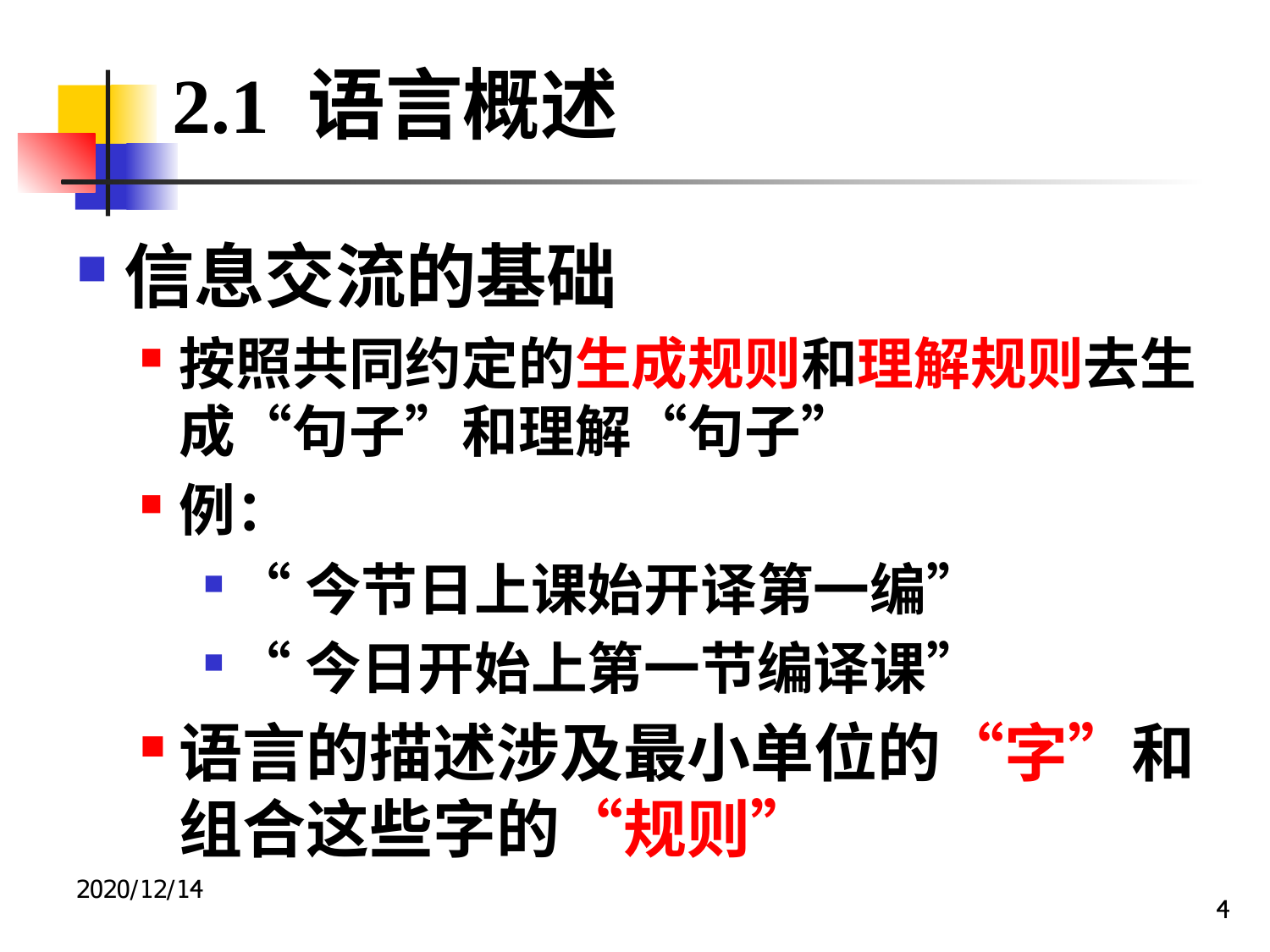

2.1 语言概述
信息交流的基础
按照共同约定的生成规则和理解规则去生成“句子”和理解“句子”
例：
“今节日上课始开译第一编”
“今日开始上第一节编译课”
语言的描述涉及最小单位的“字”和组合这些字的“规则”
4
2020/12/14